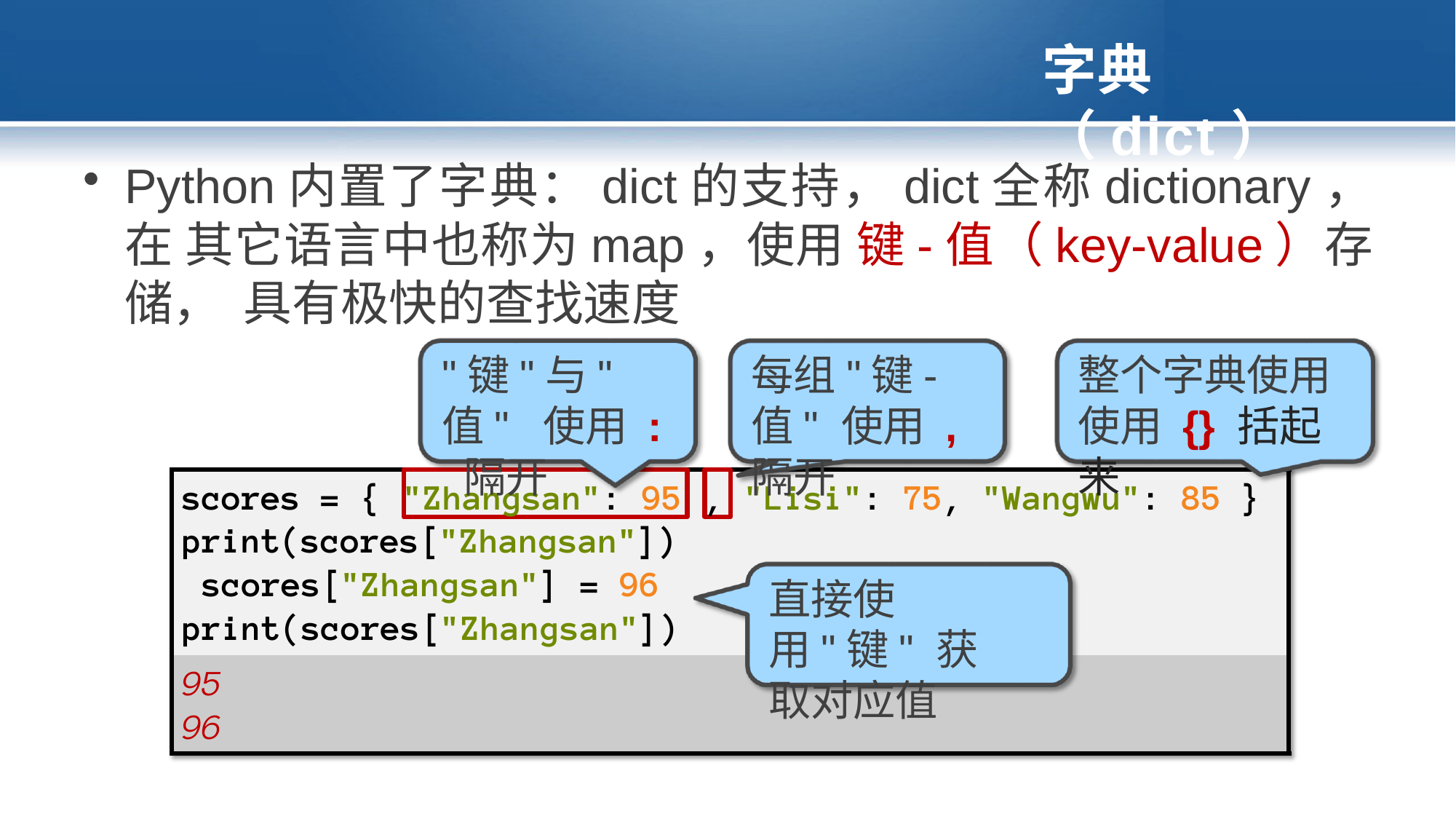

# 字典（dict）
Python内置了字典：dict的支持，dict全称dictionary，在 其它语言中也称为map，使用 键-值（key-value）存储，  具有极快的查找速度

"键"与"值"  使用 : 隔开
每组"键-值" 使用 , 隔开
整个字典使用 使用 {} 括起来

"Zhangsan": 95
,
scores = {
"Lisi": 75, "Wangwu": 85 }
print(scores["Zhangsan"])  scores["Zhangsan"] = 96  print(scores["Zhangsan"])

直接使用"键" 获取对应值

95
96